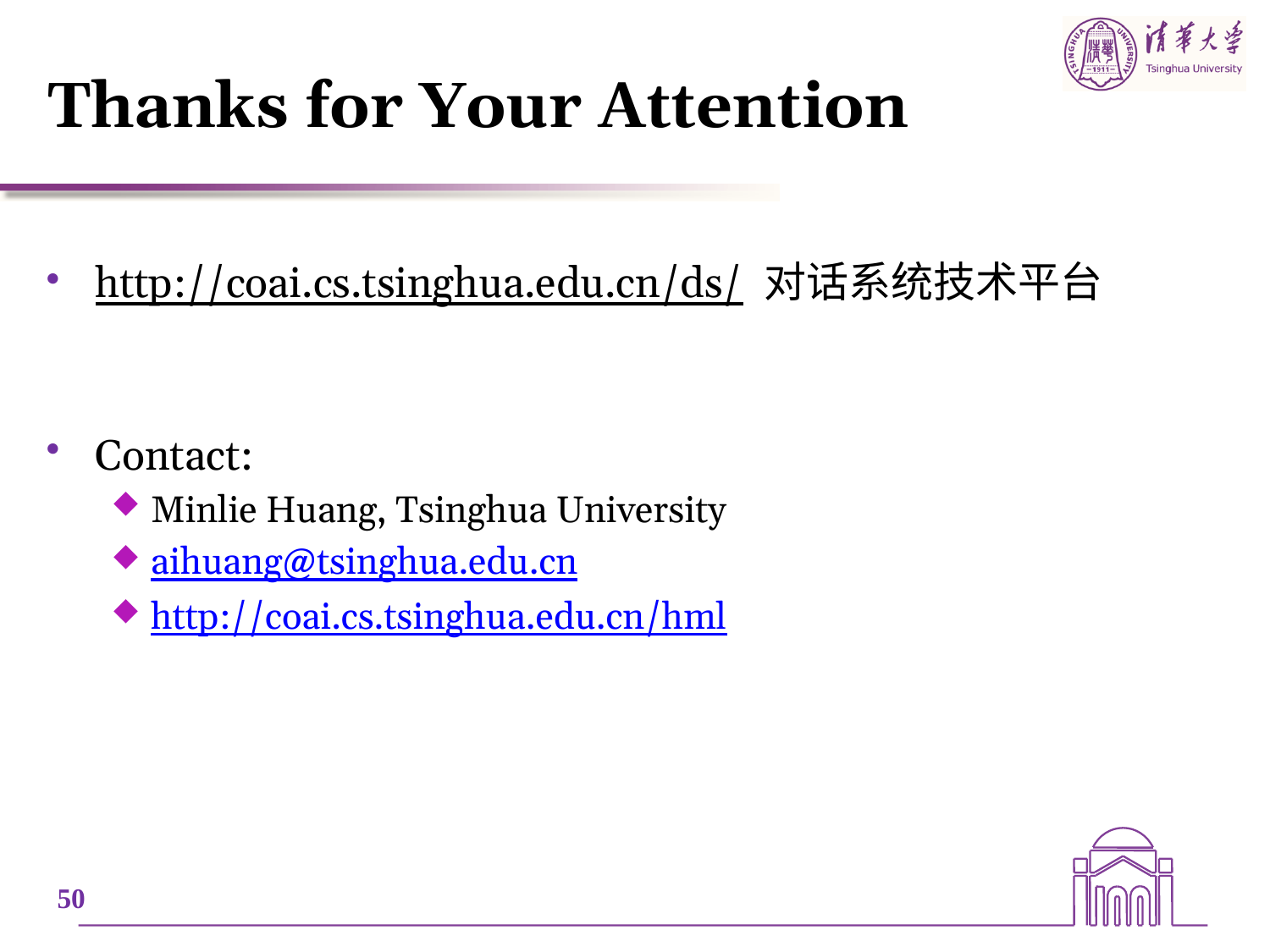

# Thanks for Your Attention
http://coai.cs.tsinghua.edu.cn/ds/ 对话系统技术平台

Contact:
Minlie Huang, Tsinghua University
aihuang@tsinghua.edu.cn
http://coai.cs.tsinghua.edu.cn/hml